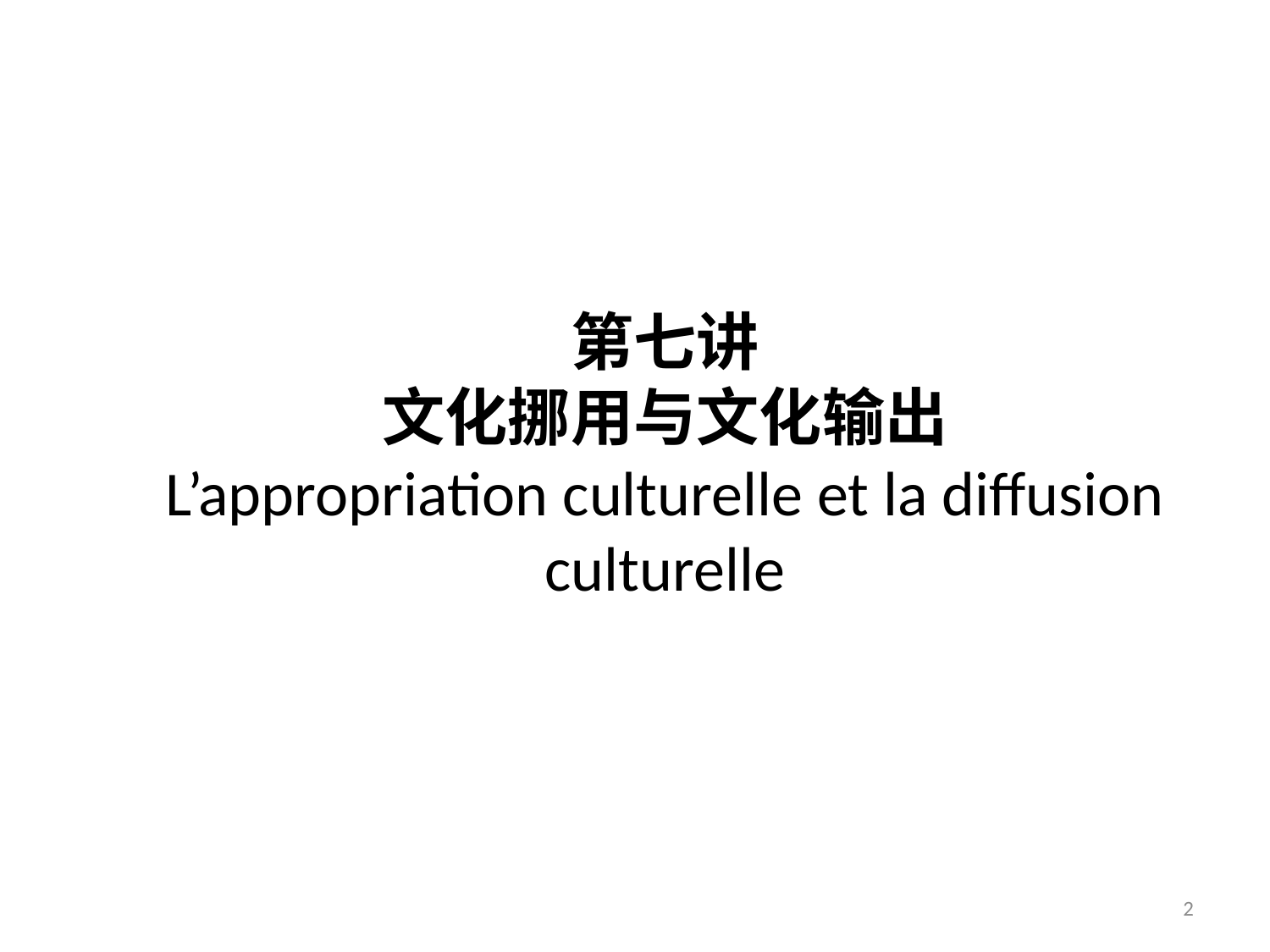

# 第七讲 文化挪用与文化输出 L’appropriation culturelle et la diffusion culturelle
2